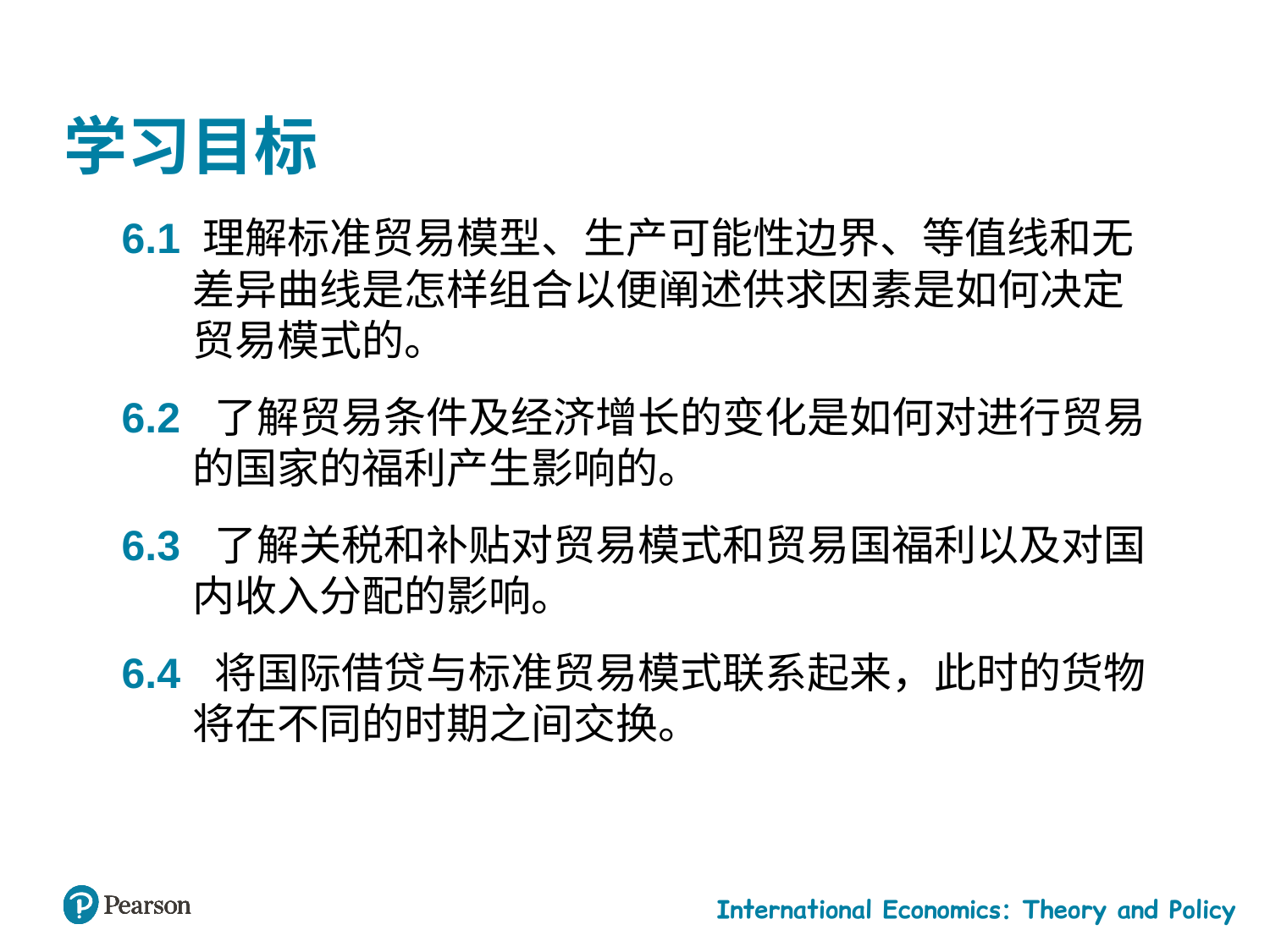

# 学习目标
6.1 理解标准贸易模型、生产可能性边界、等值线和无差异曲线是怎样组合以便阐述供求因素是如何决定贸易模式的。
6.2  了解贸易条件及经济增长的变化是如何对进行贸易的国家的福利产生影响的。
6.3  了解关税和补贴对贸易模式和贸易国福利以及对国内收入分配的影响。
6.4  将国际借贷与标准贸易模式联系起来，此时的货物将在不同的时期之间交换。